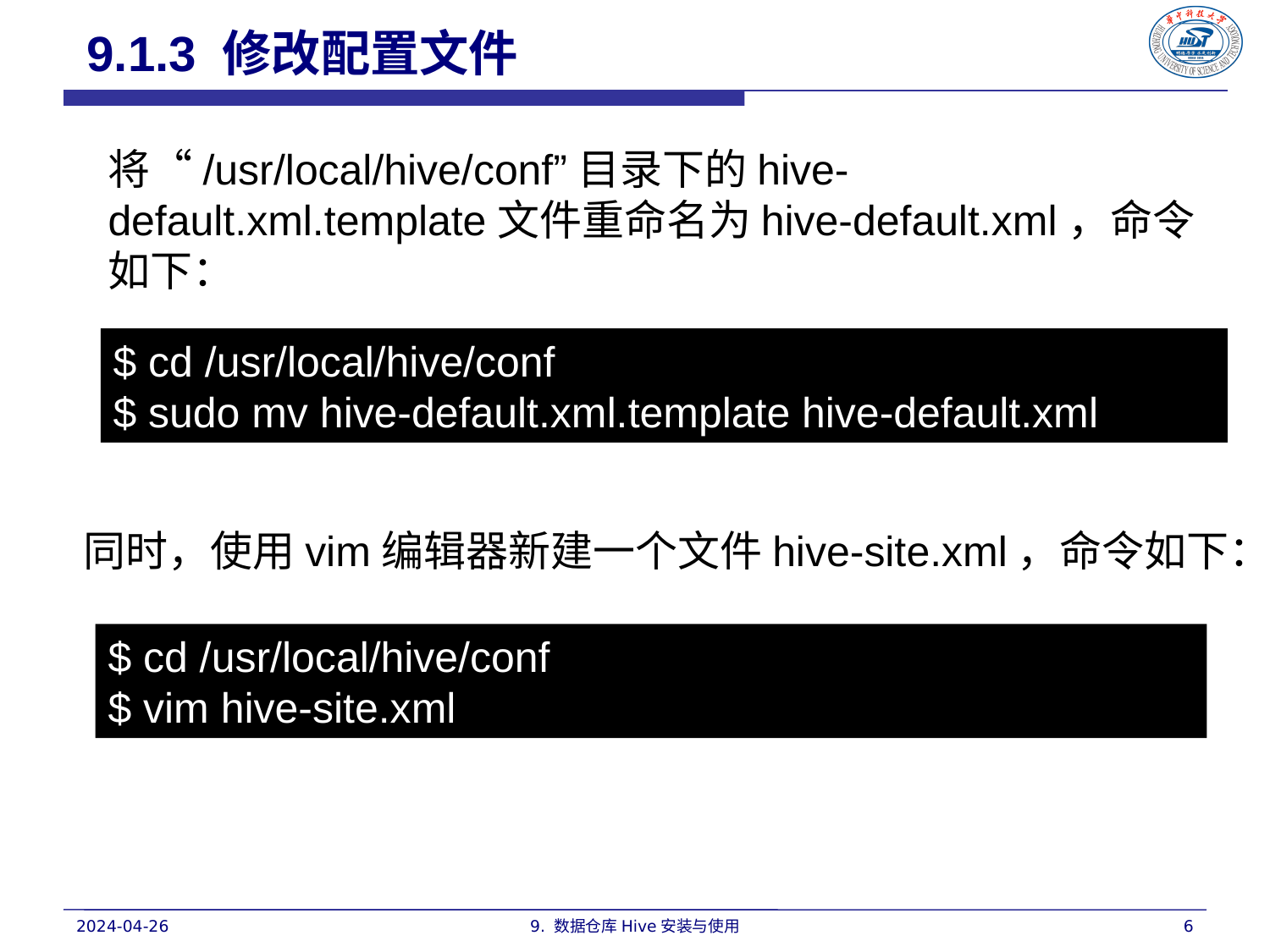

9.1.3 修改配置文件
将“/usr/local/hive/conf”目录下的hive-default.xml.template文件重命名为hive-default.xml，命令如下：
$ cd /usr/local/hive/conf
$ sudo mv hive-default.xml.template hive-default.xml
同时，使用vim编辑器新建一个文件hive-site.xml，命令如下：
$ cd /usr/local/hive/conf
$ vim hive-site.xml
2024-04-26
9. 数据仓库Hive安装与使用
6